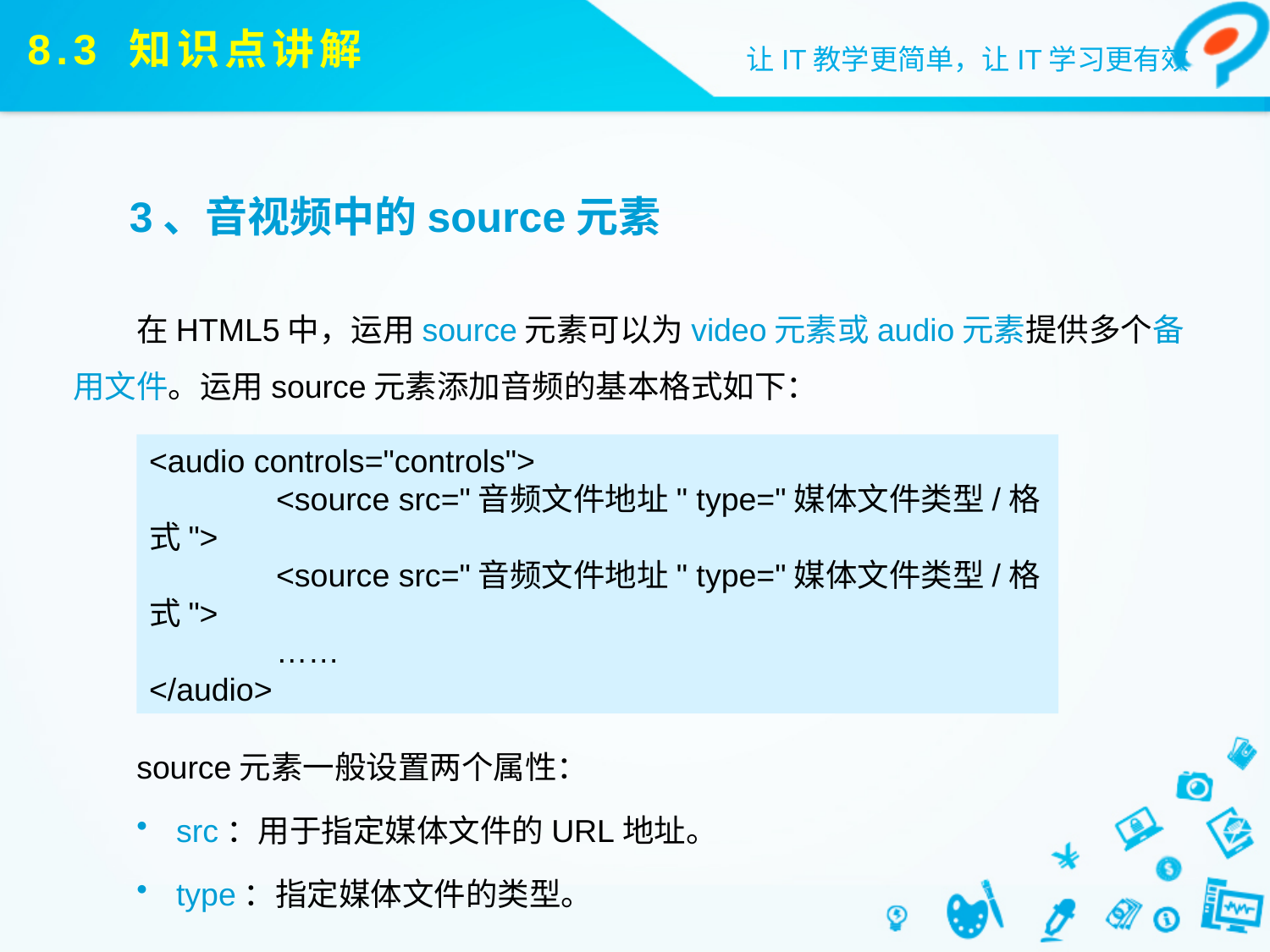

# 8.3 知识点讲解
3、音视频中的source元素
在HTML5中，运用source元素可以为video元素或audio元素提供多个备用文件。运用source元素添加音频的基本格式如下：

source元素一般设置两个属性：
src：用于指定媒体文件的URL地址。
type：指定媒体文件的类型。
<audio controls="controls">
	<source src="音频文件地址" type="媒体文件类型/格式">
	<source src="音频文件地址" type="媒体文件类型/格式">
	……
</audio>